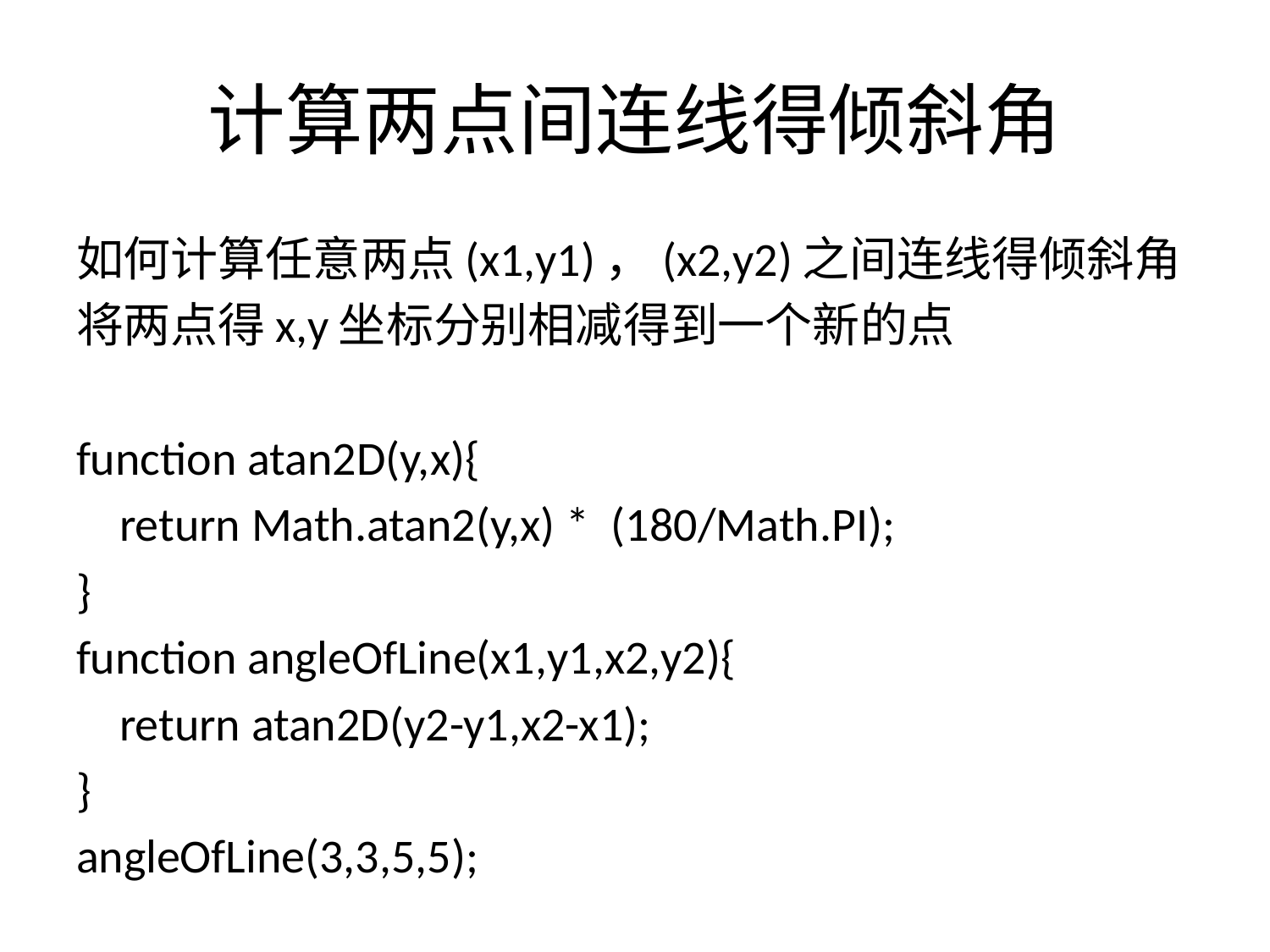

# 计算两点间连线得倾斜角

如何计算任意两点(x1,y1)，(x2,y2)之间连线得倾斜角
将两点得x,y坐标分别相减得到一个新的点

function atan2D(y,x){
    return Math.atan2(y,x) *  (180/Math.PI);
}
function angleOfLine(x1,y1,x2,y2){
    return atan2D(y2-y1,x2-x1);
}
angleOfLine(3,3,5,5);